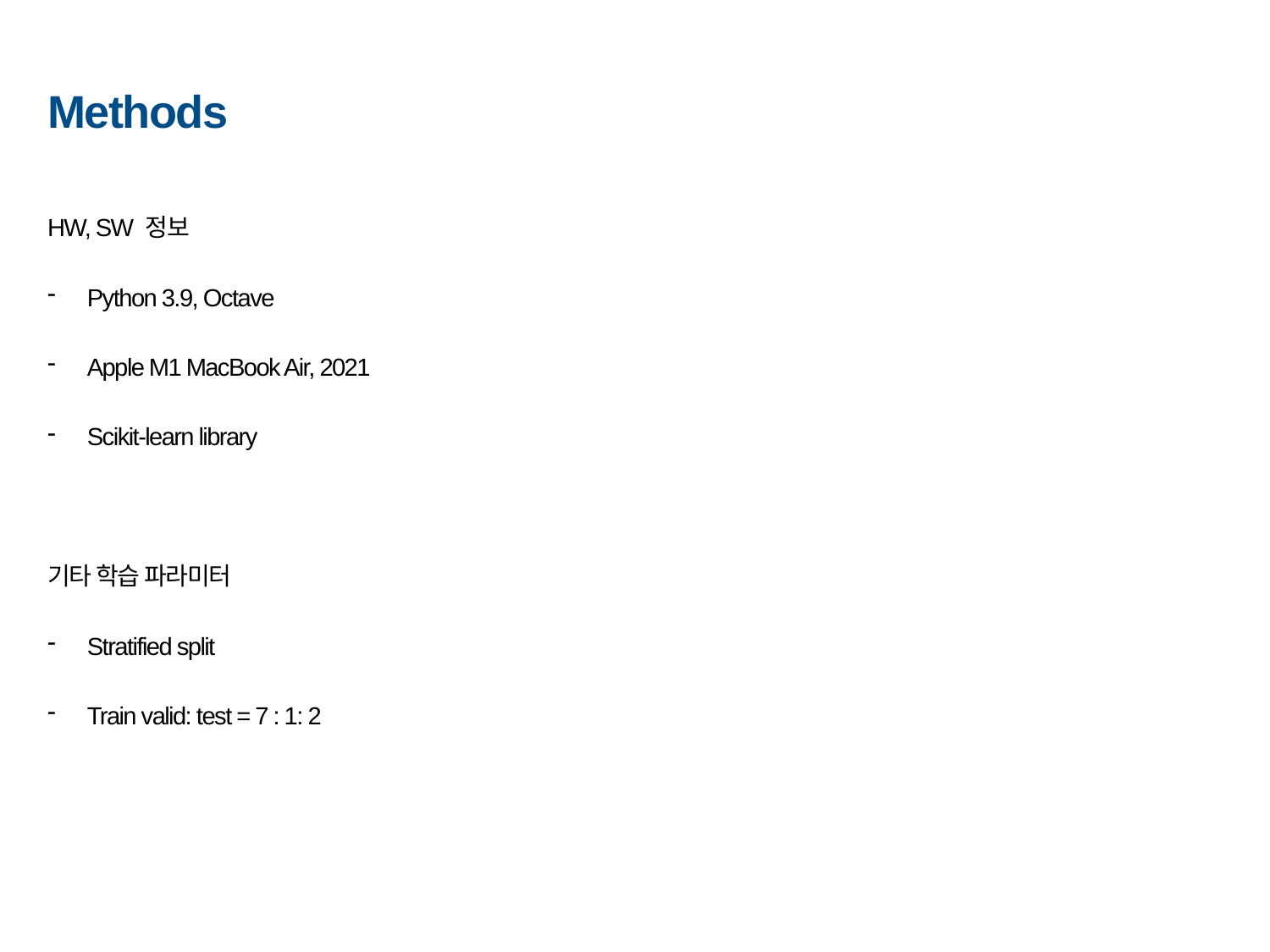

Methods
HW, SW 정보
Python 3.9, Octave
Apple M1 MacBook Air, 2021
Scikit-learn library

기타 학습 파라미터
Stratified split
Train valid: test = 7 : 1: 2